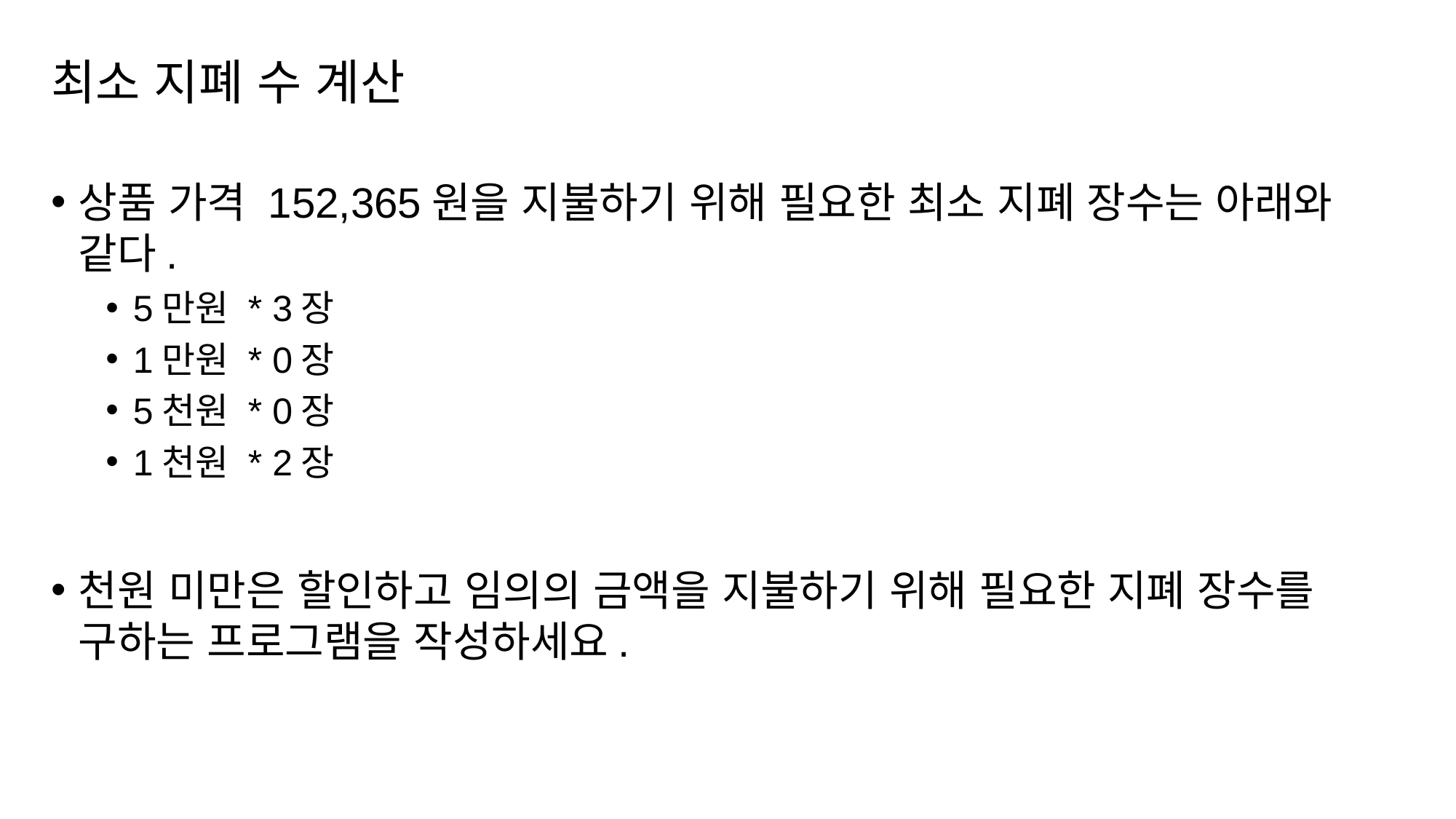

# 최소 지폐 수 계산
상품 가격 152,365원을 지불하기 위해 필요한 최소 지폐 장수는 아래와 같다.
5만원 * 3장
1만원 * 0장
5천원 * 0장
1천원 * 2장

천원 미만은 할인하고 임의의 금액을 지불하기 위해 필요한 지폐 장수를 구하는 프로그램을 작성하세요.